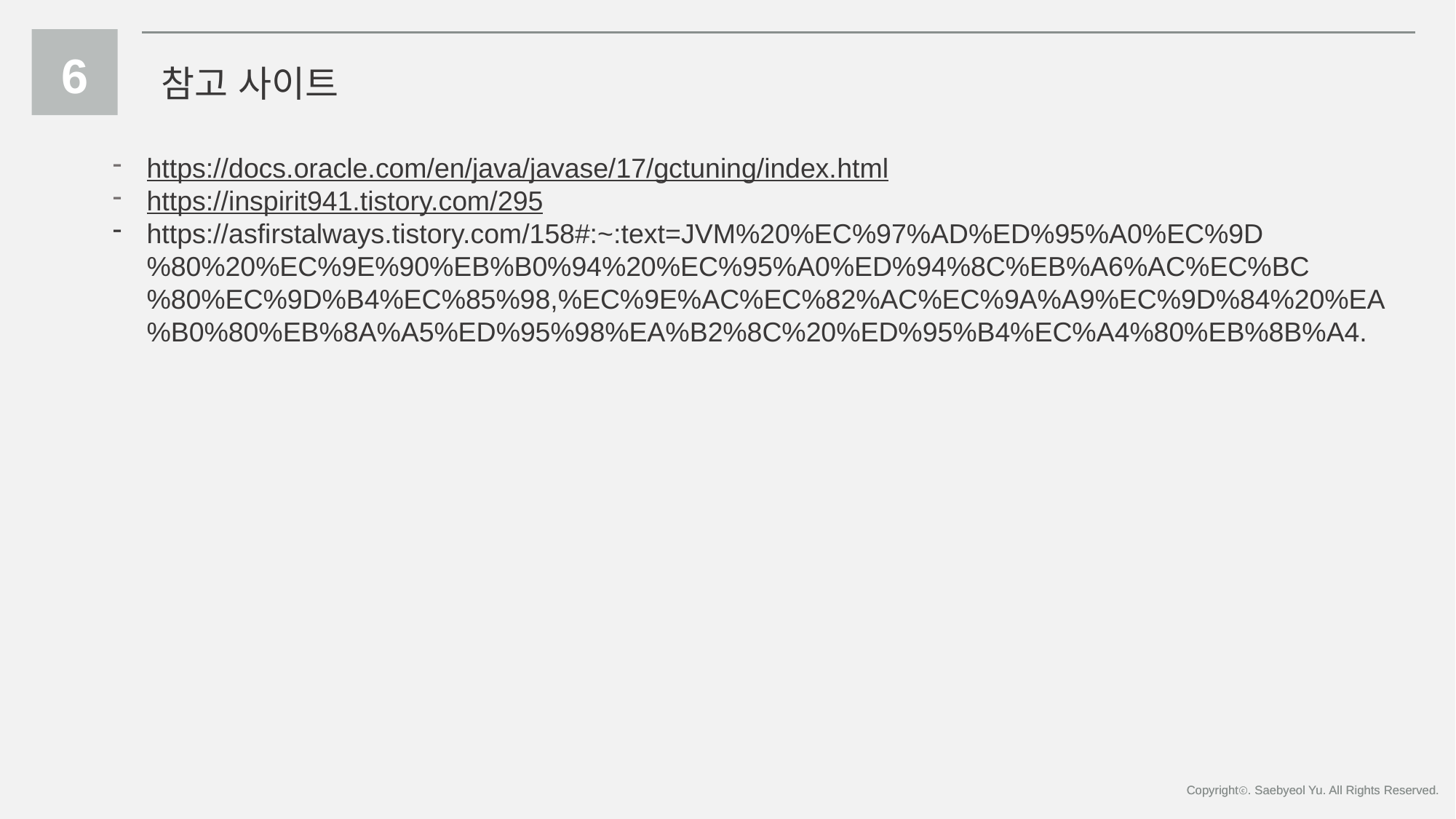

참고 사이트
6
https://docs.oracle.com/en/java/javase/17/gctuning/index.html
https://inspirit941.tistory.com/295
https://asfirstalways.tistory.com/158#:~:text=JVM%20%EC%97%AD%ED%95%A0%EC%9D%80%20%EC%9E%90%EB%B0%94%20%EC%95%A0%ED%94%8C%EB%A6%AC%EC%BC%80%EC%9D%B4%EC%85%98,%EC%9E%AC%EC%82%AC%EC%9A%A9%EC%9D%84%20%EA%B0%80%EB%8A%A5%ED%95%98%EA%B2%8C%20%ED%95%B4%EC%A4%80%EB%8B%A4.
Copyrightⓒ. Saebyeol Yu. All Rights Reserved.